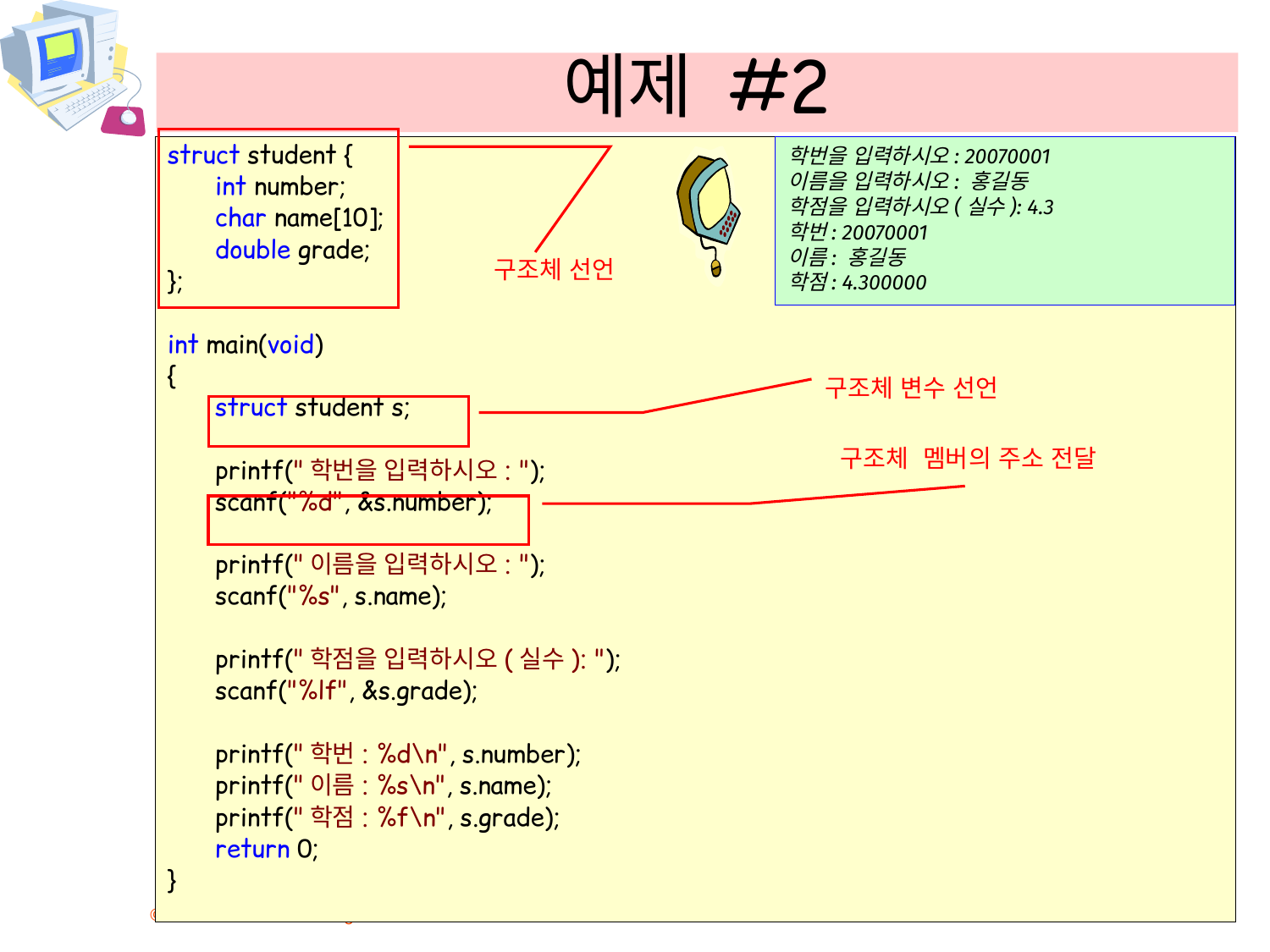

# 예제 #2

struct student {
	int number;
	char name[10];
	double grade;
};

int main(void)
{
	struct student s;

	printf("학번을 입력하시오: ");
	scanf("%d", &s.number);

	printf("이름을 입력하시오: ");
	scanf("%s", s.name);

	printf("학점을 입력하시오(실수): ");
	scanf("%lf", &s.grade);

	printf("학번: %d\n", s.number);
	printf("이름: %s\n", s.name);
	printf("학점: %f\n", s.grade);
	return 0;
}
학번을 입력하시오: 20070001
이름을 입력하시오: 홍길동
학점을 입력하시오(실수): 4.3
학번: 20070001
이름: 홍길동
학점: 4.300000

구조체 선언
구조체 변수 선언

구조체  멤버의 주소 전달